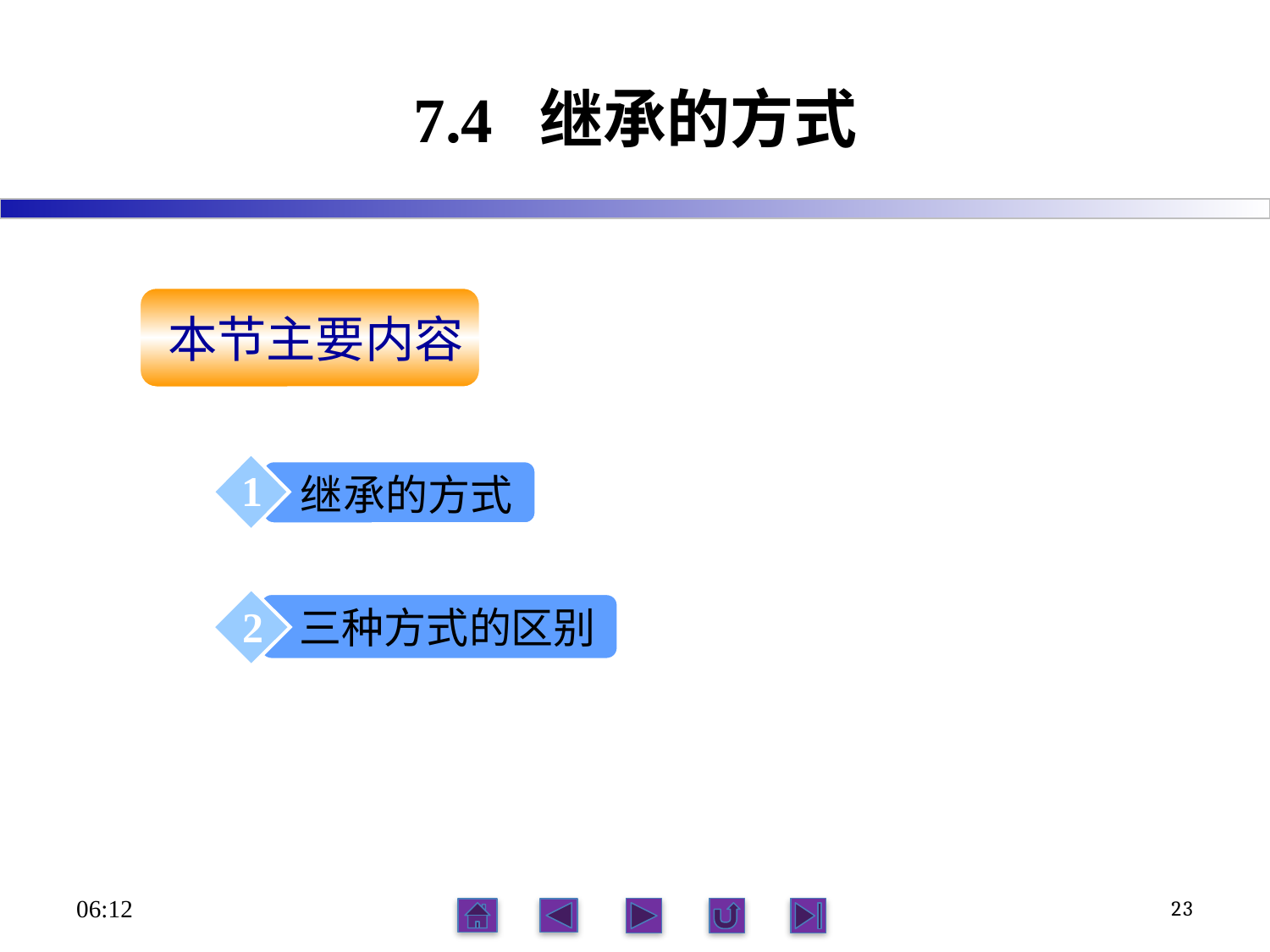

# 7.4  继承的方式

本节主要内容

继承的方式
1

2

三种方式的区别
06:12
23